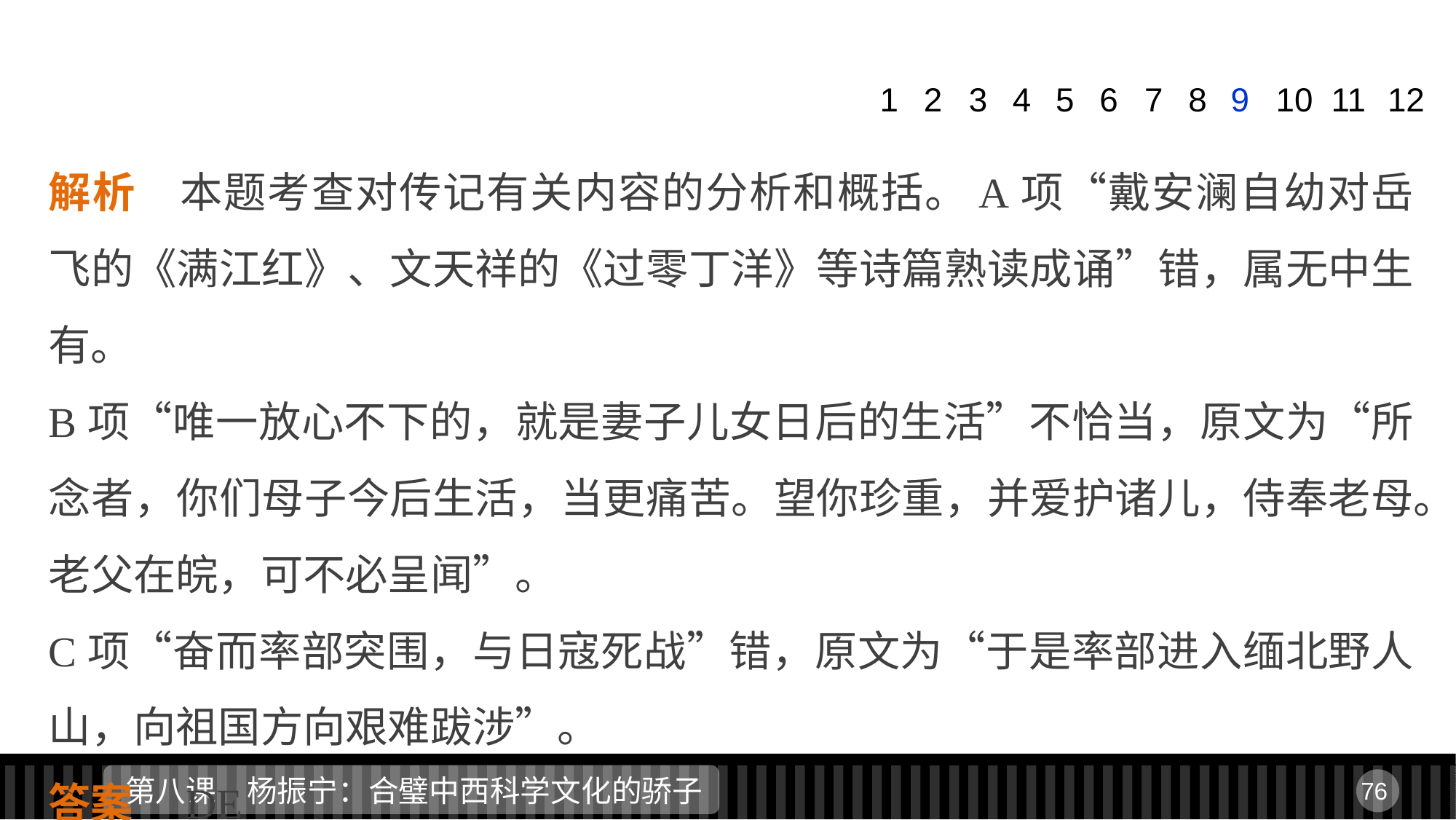

1
2
3
4
5
6
7
8
9
11
12
10
解析　本题考查对传记有关内容的分析和概括。A项“戴安澜自幼对岳飞的《满江红》、文天祥的《过零丁洋》等诗篇熟读成诵”错，属无中生有。
B项“唯一放心不下的，就是妻子儿女日后的生活”不恰当，原文为“所念者，你们母子今后生活，当更痛苦。望你珍重，并爱护诸儿，侍奉老母。老父在皖，可不必呈闻”。
C项“奋而率部突围，与日寇死战”错，原文为“于是率部进入缅北野人山，向祖国方向艰难跋涉”。
答案　DE